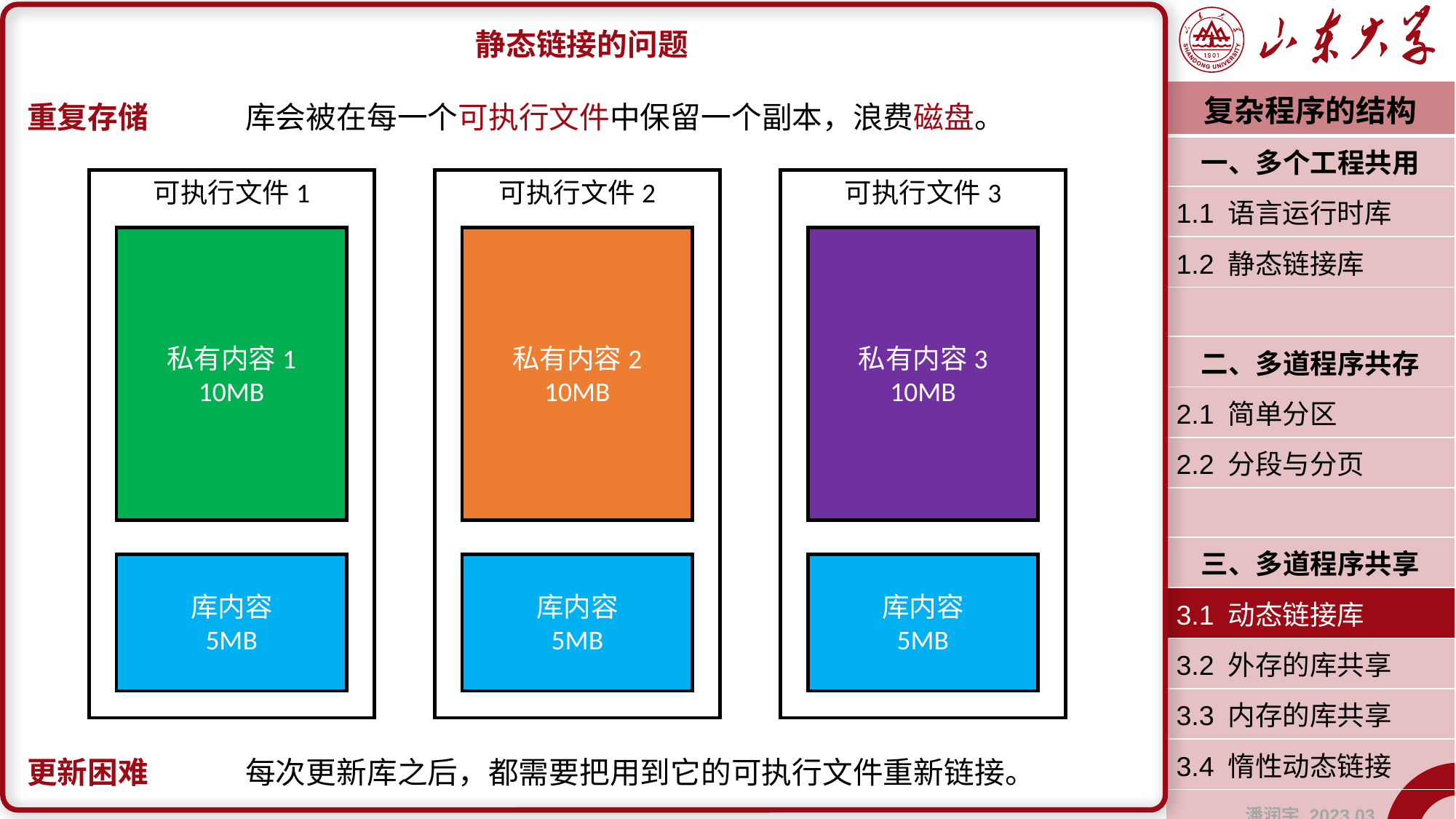

静态链接的问题

重复存储	库会被在每一个可执行文件中保留一个副本，浪费磁盘。

更新困难	每次更新库之后，都需要把用到它的可执行文件重新链接。
| 复杂程序的结构 |
| --- |
| 一、多个工程共用 |
| 1.1 语言运行时库 |
| 1.2 静态链接库 |
|  |
| 二、多道程序共存 |
| 2.1 简单分区 |
| 2.2 分段与分页 |
|  |
| 三、多道程序共享 |
| 3.1 动态链接库 |
| 3.2 外存的库共享 |
| 3.3 内存的库共享 |
| 3.4 惰性动态链接 |
| 潘润宇 2023.03 |
可执行文件1
私有内容1
10MB
库内容
5MB
可执行文件2
私有内容2
10MB
库内容
5MB
可执行文件3
私有内容3
10MB
库内容
5MB